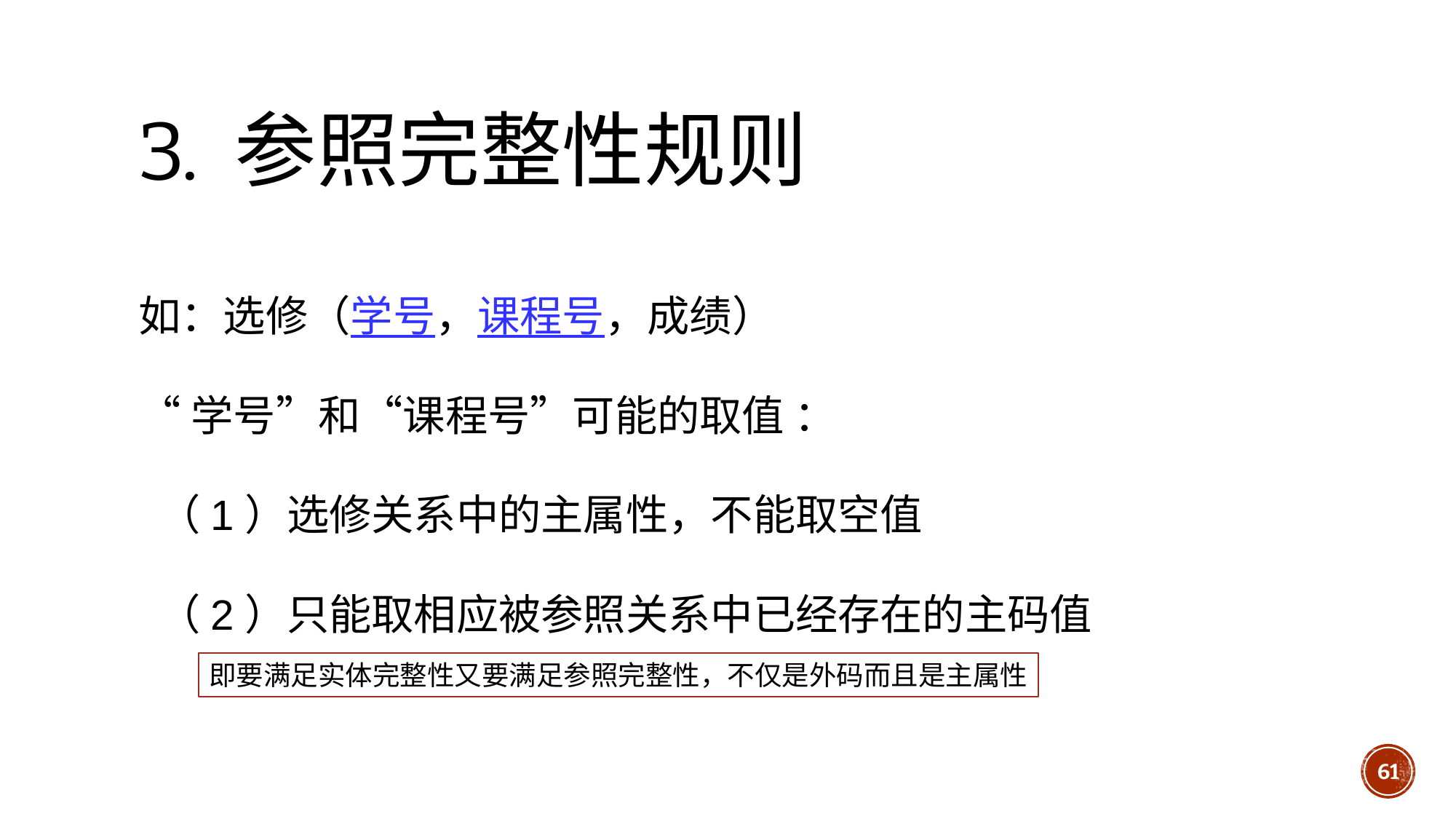

# 3. 参照完整性规则
如：选修（学号，课程号，成绩）
“学号”和“课程号”可能的取值 ：
 （1）选修关系中的主属性，不能取空值
 （2）只能取相应被参照关系中已经存在的主码值

即要满足实体完整性又要满足参照完整性，不仅是外码而且是主属性
61